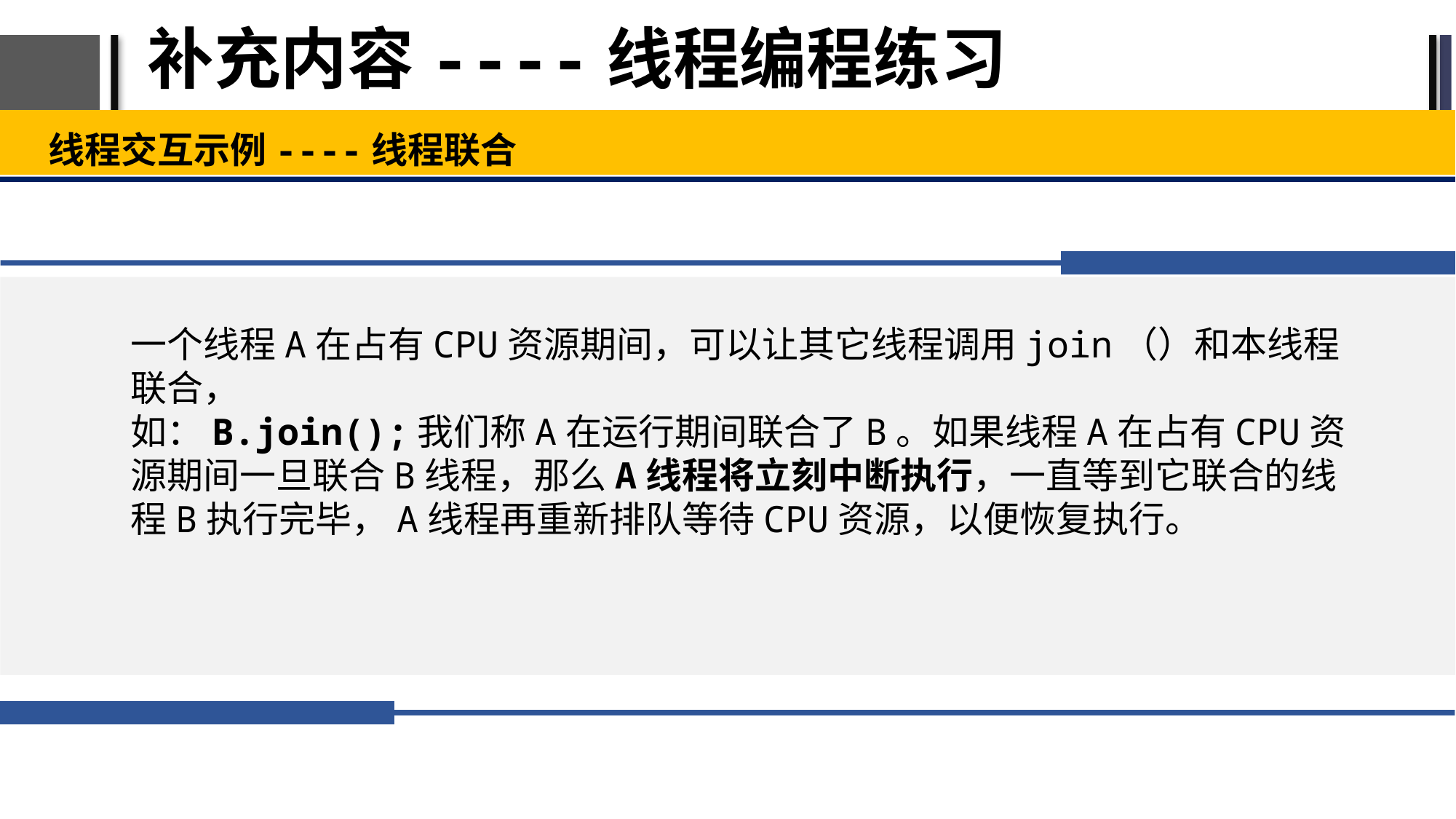

# 补充内容----线程编程练习

线程交互示例----线程联合

一个线程A在占有CPU资源期间，可以让其它线程调用join（）和本线程联合，
如：B.join();我们称A在运行期间联合了B。如果线程A在占有CPU资源期间一旦联合B线程，那么A线程将立刻中断执行，一直等到它联合的线程B执行完毕，A线程再重新排队等待CPU资源，以便恢复执行。